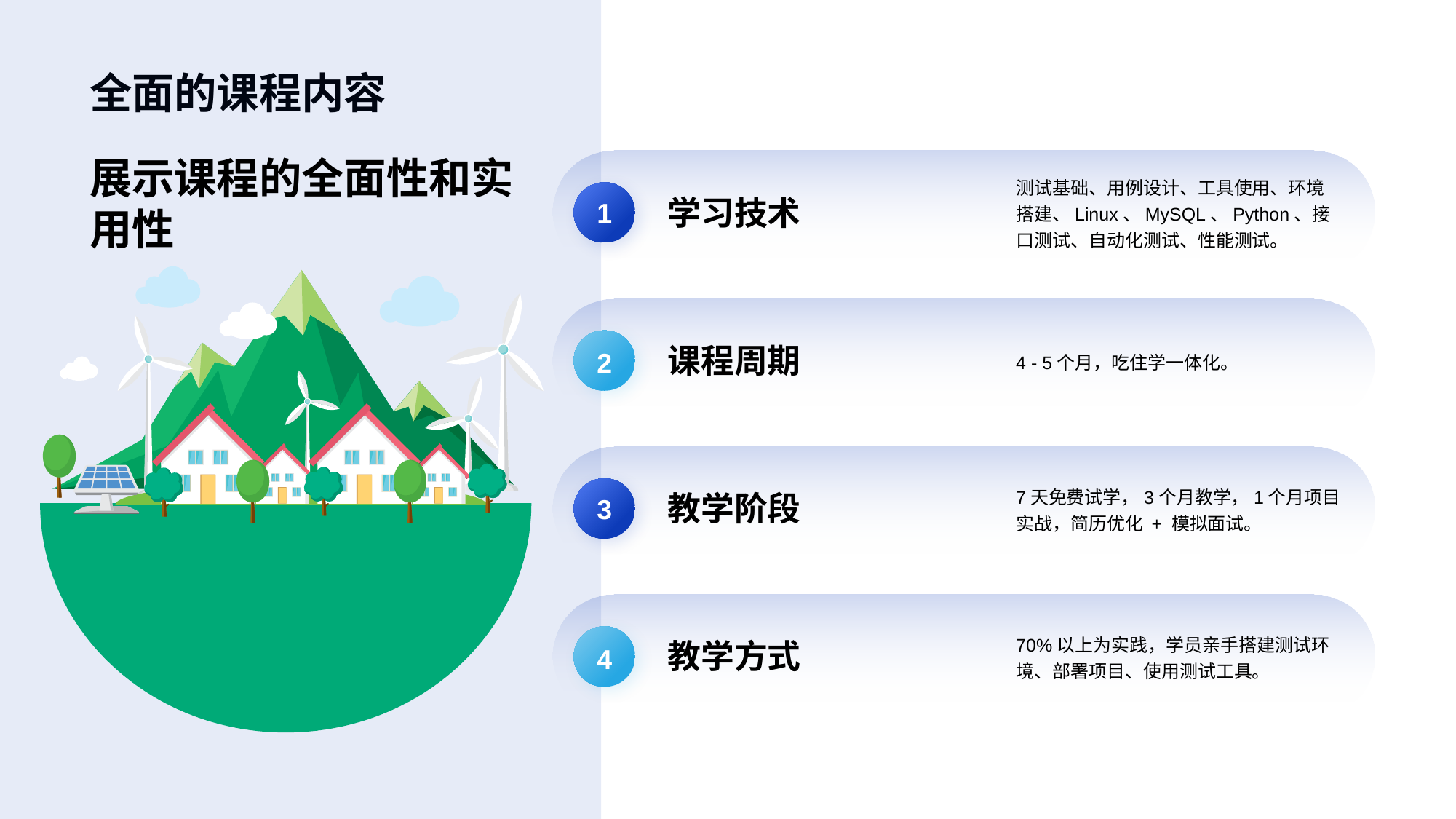

展示课程的全面性和实用性

学习技术
测试基础、用例设计、工具使用、环境搭建、Linux、MySQL、Python、接口测试、自动化测试、性能测试。
1

课程周期
4 - 5个月，吃住学一体化。
2

教学阶段
7天免费试学，3个月教学，1个月项目实战，简历优化 + 模拟面试。
3

教学方式
70%以上为实践，学员亲手搭建测试环境、部署项目、使用测试工具。
4
# 全面的课程内容